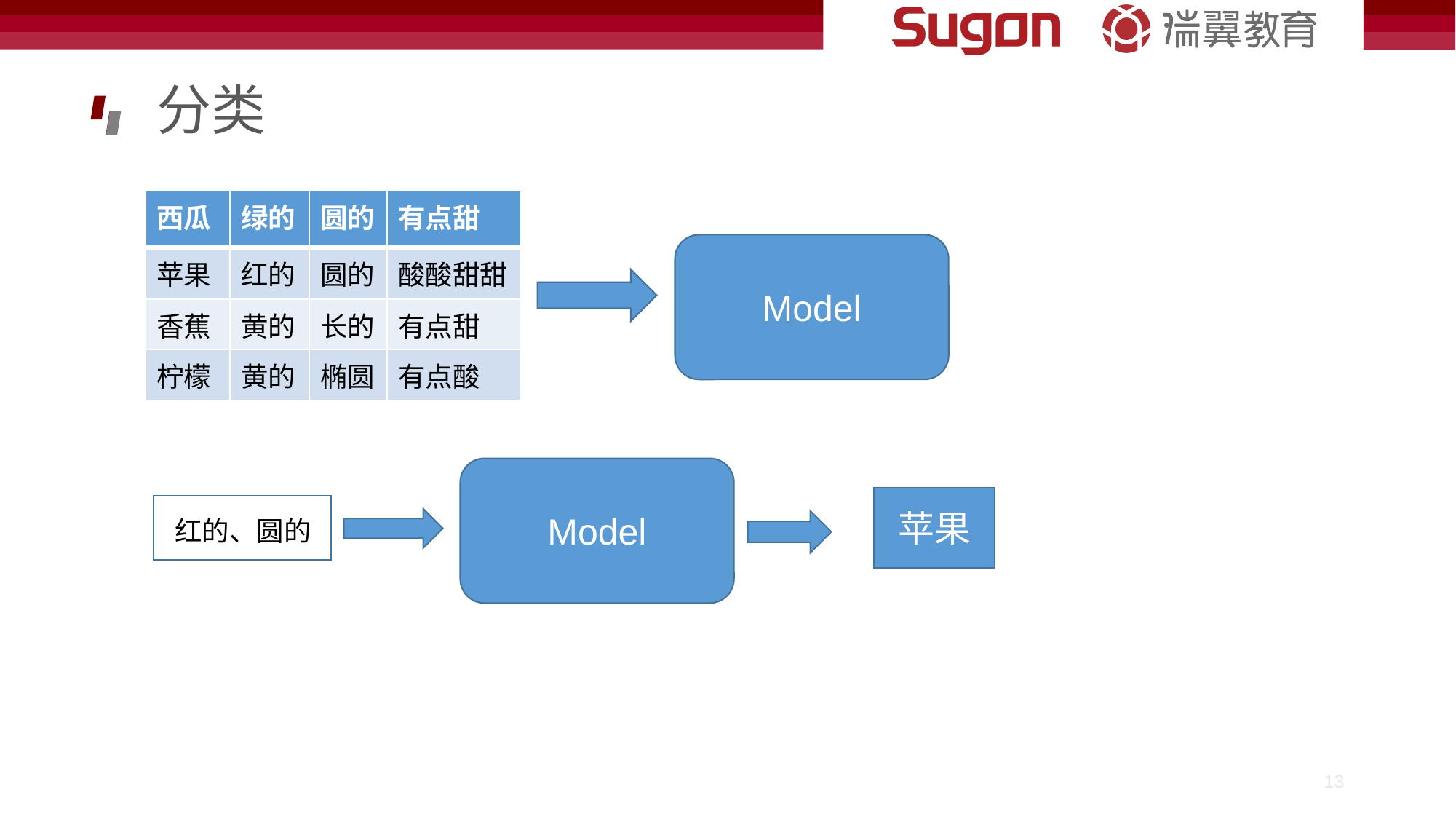

# 分类

| 西瓜 | 绿的 | 圆的 | 有点甜 |
| --- | --- | --- | --- |
| 苹果 | 红的 | 圆的 | 酸酸甜甜 |
| 香蕉 | 黄的 | 长的 | 有点甜 |
| 柠檬 | 黄的 | 椭圆 | 有点酸 |
Model

Model
苹果

红的、圆的

13